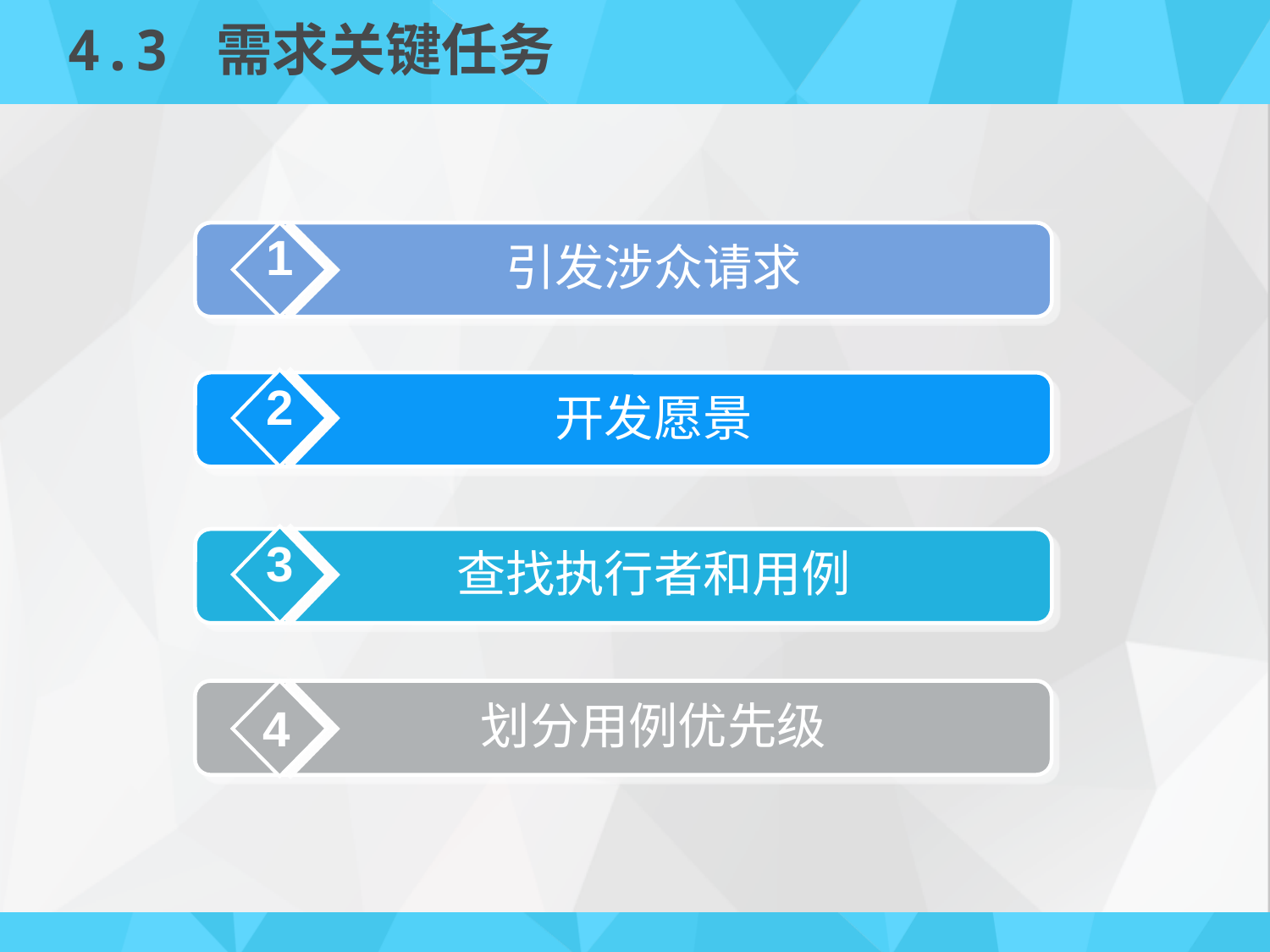

# 4.3 需求关键任务
1

引发涉众请求

2

开发愿景

3

查找执行者和用例

划分用例优先级
4
4